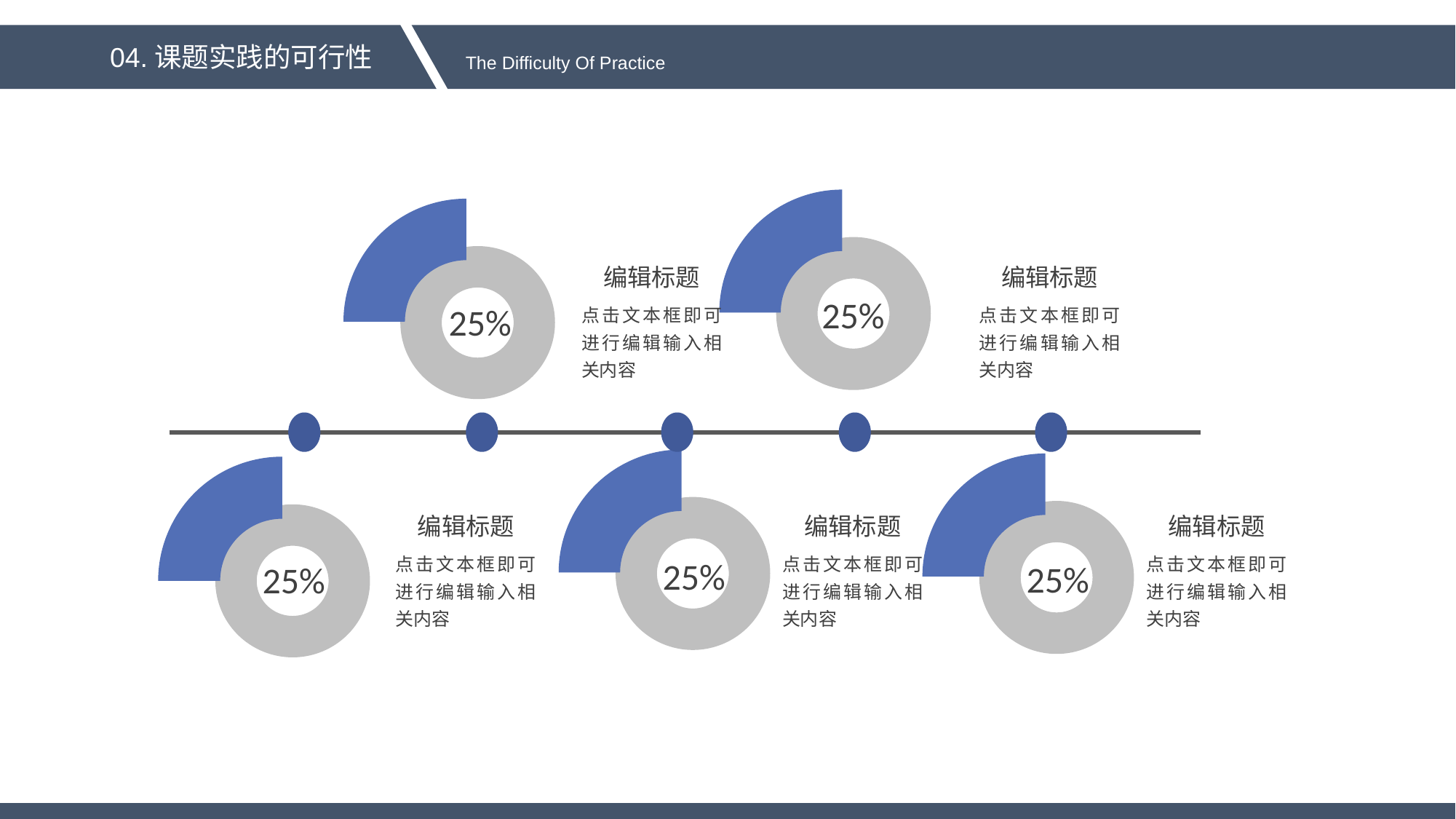

04.课题实践的可行性
The Difficulty Of Practice

### Chart

| Category | 销售额 |
|---|---|
| 第一季度 | 75.0 |
| 第二季度 | 25.0 |

### Chart

| Category | 销售额 |
|---|---|
| 第一季度 | 75.0 |
| 第二季度 | 25.0 |

编辑标题
编辑标题
25%
点击文本框即可进行编辑输入相关内容
点击文本框即可进行编辑输入相关内容
25%

### Chart

| Category | 销售额 |
|---|---|
| 第一季度 | 75.0 |
| 第二季度 | 25.0 |

### Chart

| Category | 销售额 |
|---|---|
| 第一季度 | 75.0 |
| 第二季度 | 25.0 |

### Chart

| Category | 销售额 |
|---|---|
| 第一季度 | 75.0 |
| 第二季度 | 25.0 |

编辑标题
编辑标题
编辑标题
点击文本框即可进行编辑输入相关内容
点击文本框即可进行编辑输入相关内容
点击文本框即可进行编辑输入相关内容
25%
25%
25%